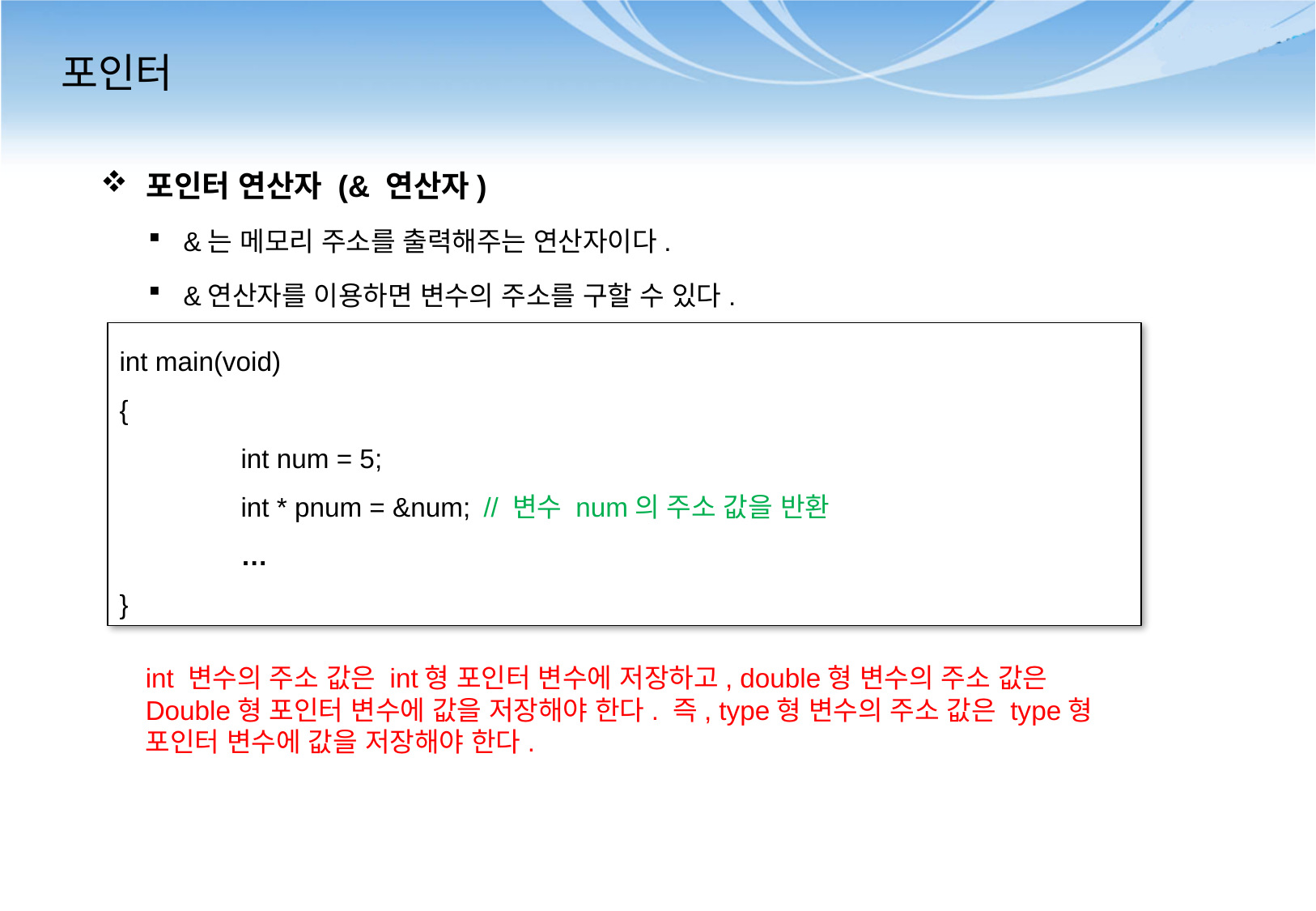

# 포인터
포인터 연산자 (& 연산자)
&는 메모리 주소를 출력해주는 연산자이다.
&연산자를 이용하면 변수의 주소를 구할 수 있다.

int main(void)
{
	int num = 5;
	int * pnum = &num;	// 변수 num의 주소 값을 반환
	…
}
int 변수의 주소 값은 int형 포인터 변수에 저장하고, double형 변수의 주소 값은
Double형 포인터 변수에 값을 저장해야 한다. 즉, type형 변수의 주소 값은 type형
포인터 변수에 값을 저장해야 한다.